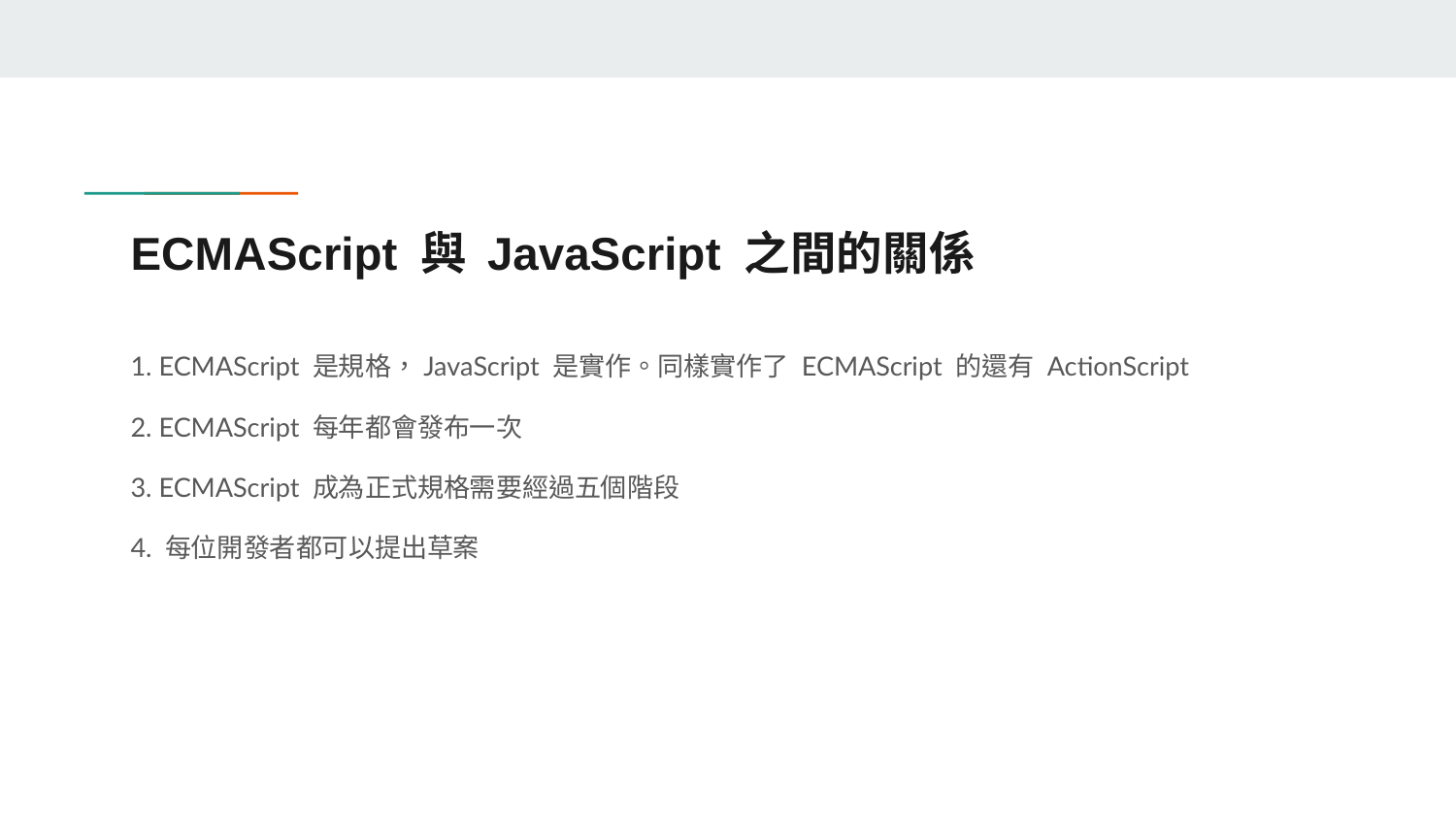

# ECMAScript 與 JavaScript 之間的關係
1. ECMAScript 是規格，JavaScript 是實作。同樣實作了 ECMAScript 的還有 ActionScript
2. ECMAScript 每年都會發布一次
3. ECMAScript 成為正式規格需要經過五個階段
4. 每位開發者都可以提出草案